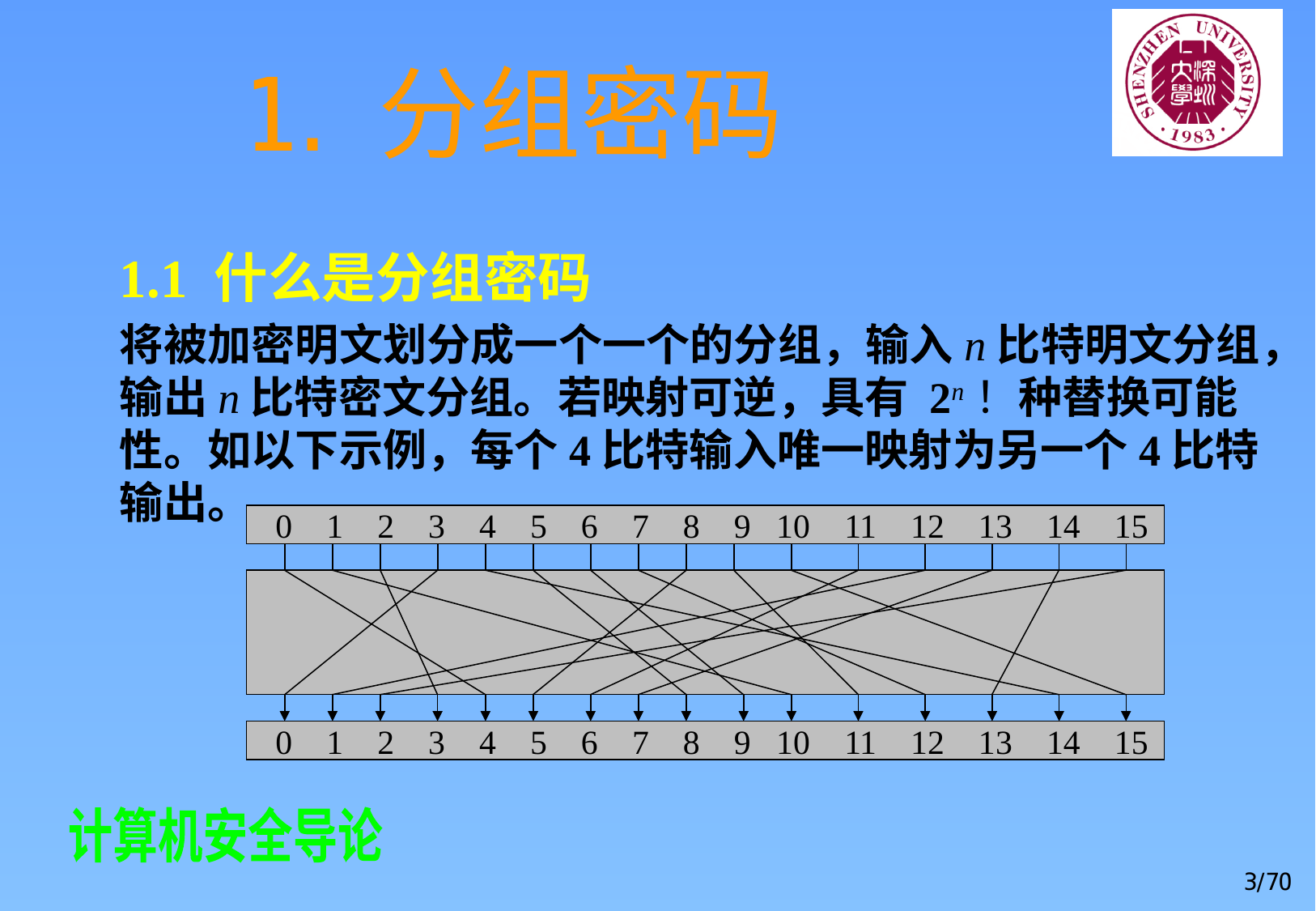

# 1. 分组密码
1.1 什么是分组密码
将被加密明文划分成一个一个的分组，输入n比特明文分组，输出n比特密文分组。若映射可逆，具有 2n！种替换可能性。如以下示例，每个4比特输入唯一映射为另一个4比特输出。
  0    1    2    3    4    5    6    7    8    9   10    11    12    13    14    15

  0    1    2    3    4    5    6    7    8    9   10    11    12    13    14    15
3/70